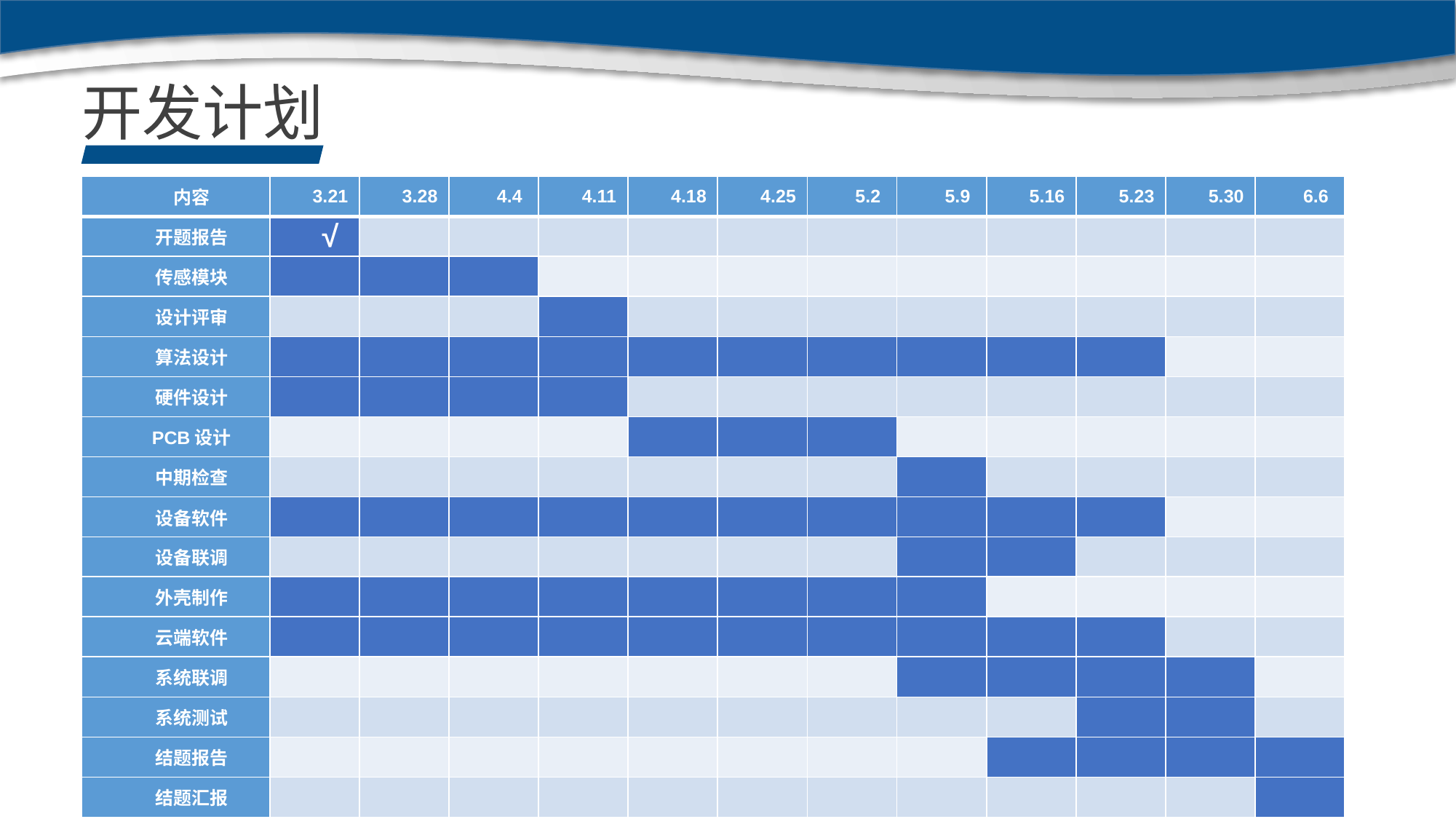

开发计划

| 内容 | 3.21 | 3.28 | 4.4 | 4.11 | 4.18 | 4.25 | 5.2 | 5.9 | 5.16 | 5.23 | 5.30 | 6.6 |
| --- | --- | --- | --- | --- | --- | --- | --- | --- | --- | --- | --- | --- |
| 开题报告 | √ |  |  |  |  |  |  |  |  |  |  |  |
| 传感模块 |  |  |  |  |  |  |  |  |  |  |  |  |
| 设计评审 |  |  |  |  |  |  |  |  |  |  |  |  |
| 算法设计 |  |  |  |  |  |  |  |  |  |  |  |  |
| 硬件设计 |  |  |  |  |  |  |  |  |  |  |  |  |
| PCB设计 |  |  |  |  |  |  |  |  |  |  |  |  |
| 中期检查 |  |  |  |  |  |  |  |  |  |  |  |  |
| 设备软件 |  |  |  |  |  |  |  |  |  |  |  |  |
| 设备联调 |  |  |  |  |  |  |  |  |  |  |  |  |
| 外壳制作 |  |  |  |  |  |  |  |  |  |  |  |  |
| 云端软件 |  |  |  |  |  |  |  |  |  |  |  |  |
| 系统联调 |  |  |  |  |  |  |  |  |  |  |  |  |
| 系统测试 |  |  |  |  |  |  |  |  |  |  |  |  |
| 结题报告 |  |  |  |  |  |  |  |  |  |  |  |  |
| 结题汇报 |  |  |  |  |  |  |  |  |  |  |  |  |